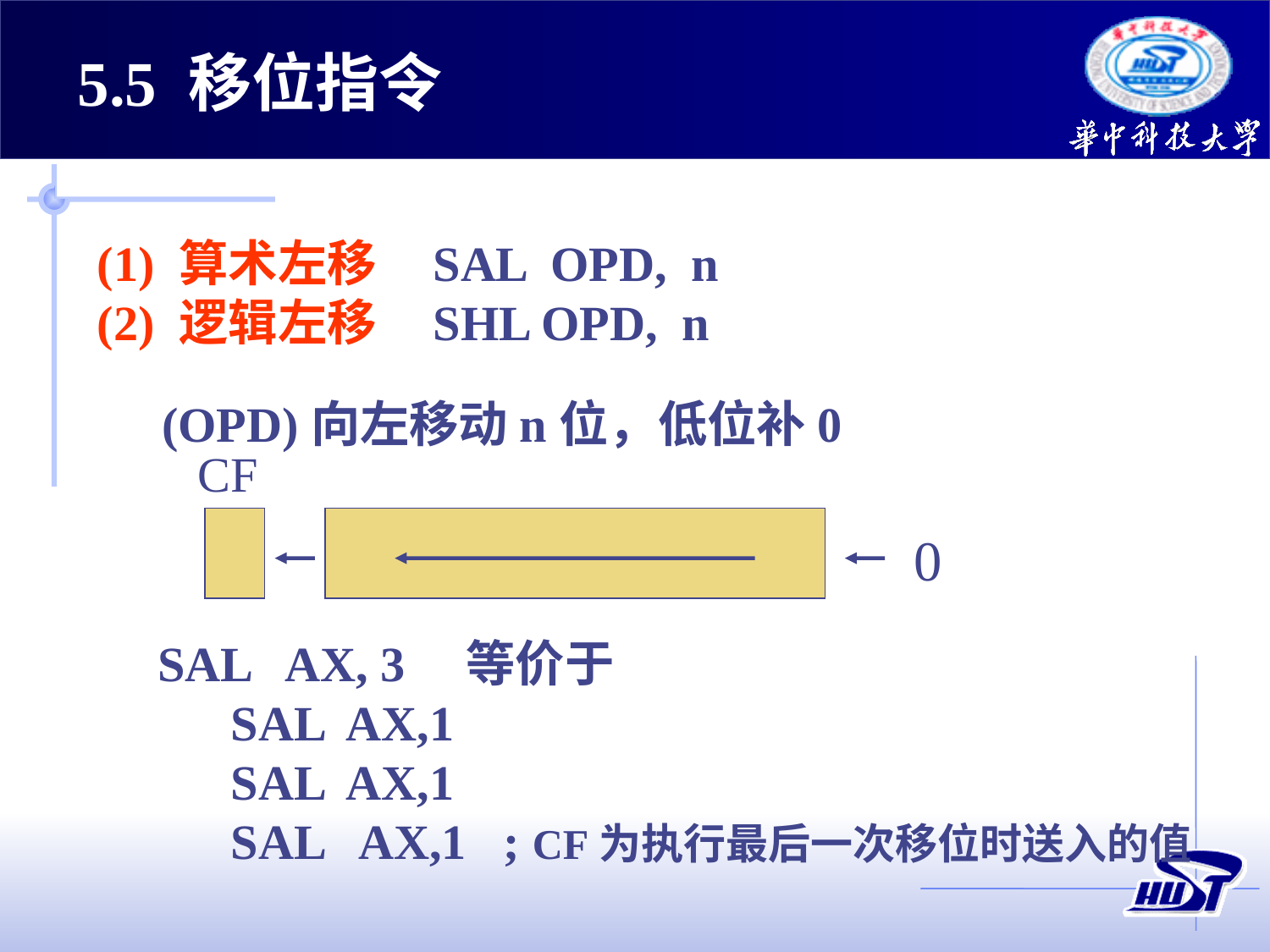

5.5 移位指令
(1) 算术左移    SAL  OPD,  n
(2) 逻辑左移    SHL OPD,  n
  (OPD)向左移动n位，低位补0
CF

0

SAL   AX, 3    等价于
      SAL  AX,1
      SAL  AX,1
      SAL   AX,1   ; CF为执行最后一次移位时送入的值